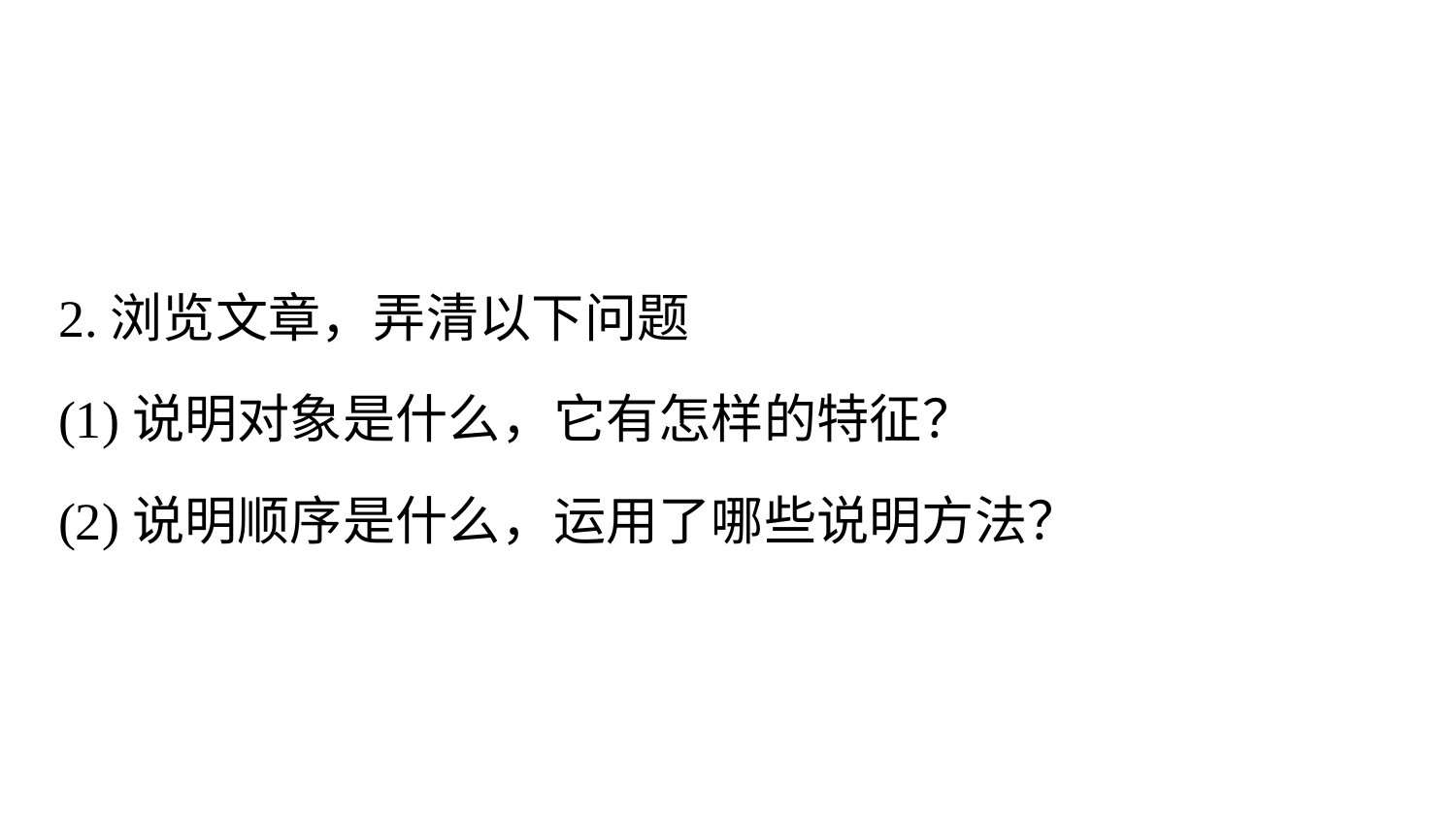

2.浏览文章，弄清以下问题
(1)说明对象是什么，它有怎样的特征？
(2)说明顺序是什么，运用了哪些说明方法？